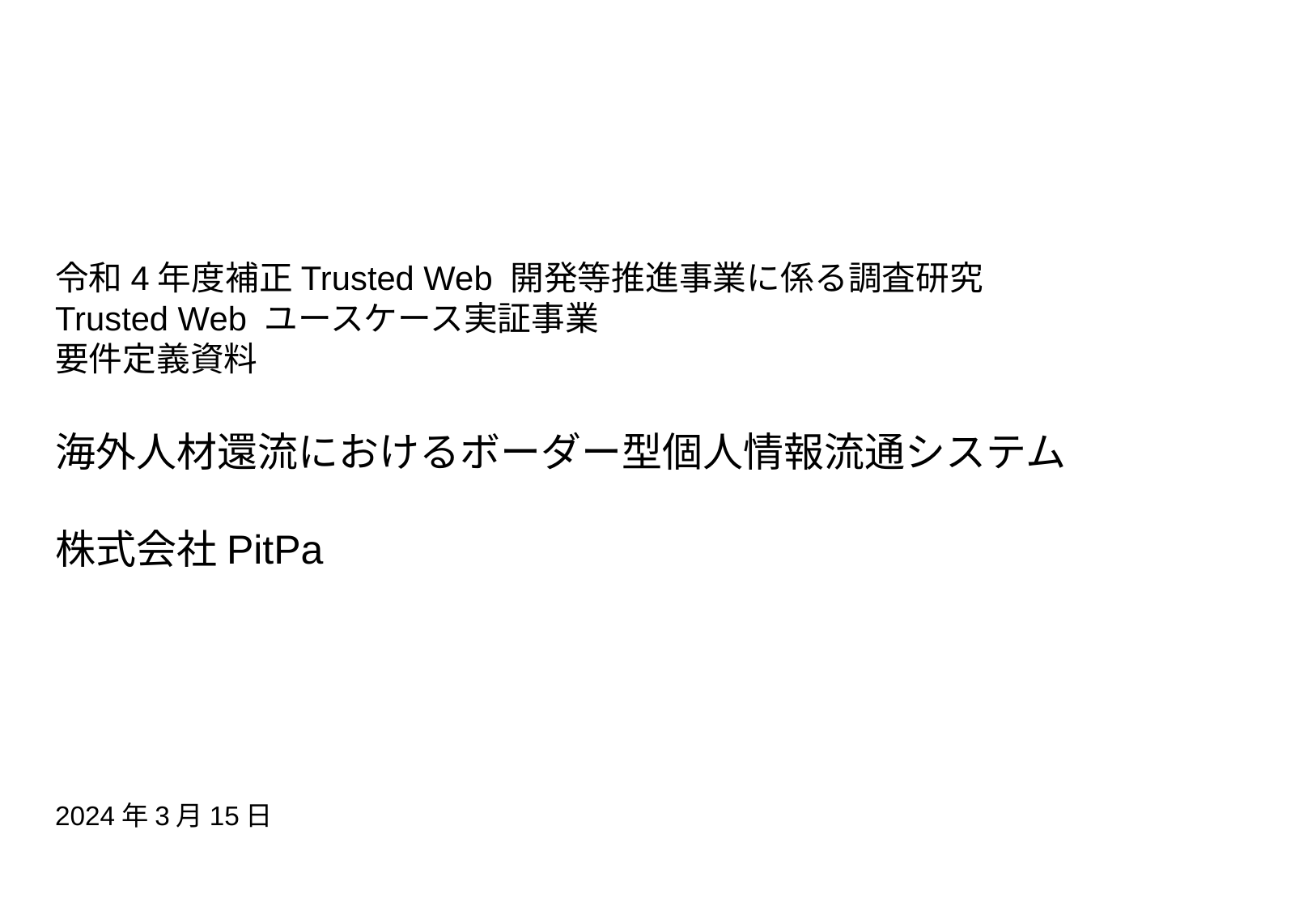

令和4年度補正Trusted Web 開発等推進事業に係る調査研究
Trusted Web ユースケース実証事業
要件定義資料

海外人材還流におけるボーダー型個人情報流通システム

株式会社PitPa
2024年3月15日